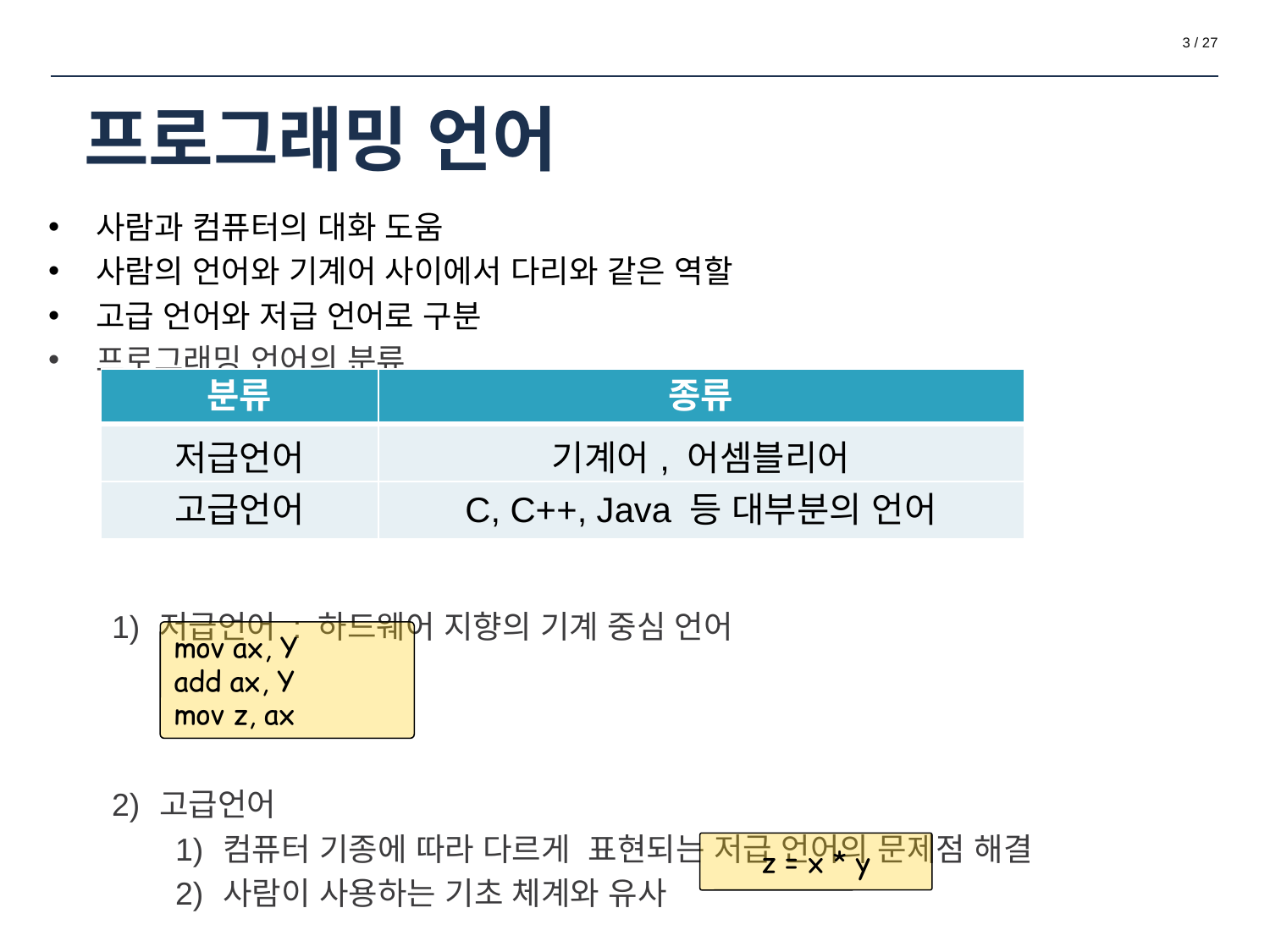

3 / 27
# 프로그래밍 언어
사람과 컴퓨터의 대화 도움
사람의 언어와 기계어 사이에서 다리와 같은 역할
고급 언어와 저급 언어로 구분
프로그래밍 언어의 분류

저급언어 : 하드웨어 지향의 기계 중심 언어

고급언어
컴퓨터 기종에 따라 다르게  표현되는 저급 언어의 문제점 해결
사람이 사용하는 기초 체계와 유사

| 분류 | 종류 |
| --- | --- |
| 저급언어 | 기계어, 어셈블리어 |
| 고급언어 | C, C++, Java 등 대부분의 언어 |
mov ax, Y
add ax, Y
mov z, ax
z = x * y